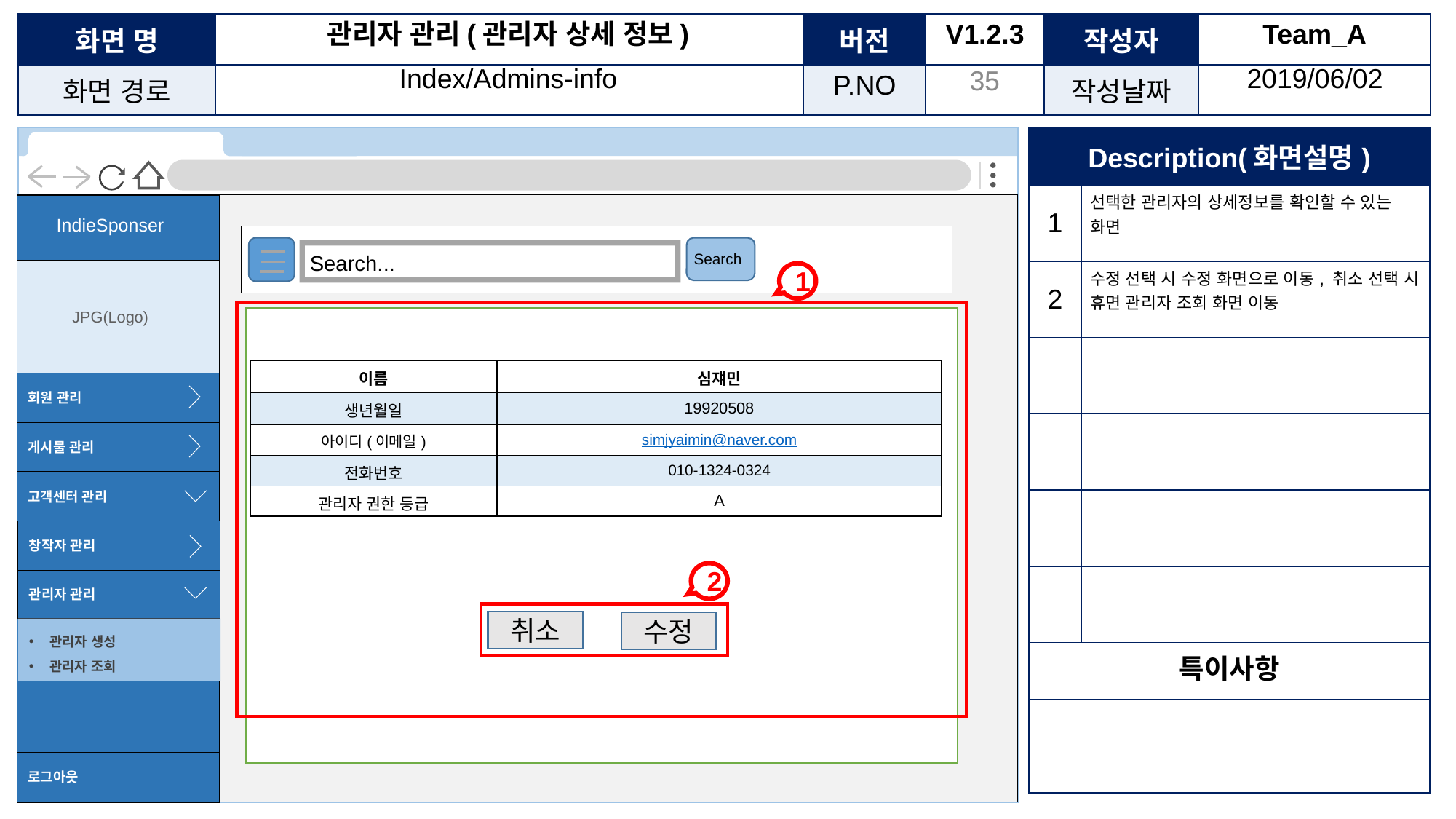

관리자 관리(관리자 상세 정보)
35
Index/Admins-info
2019/06/02

| Description(화면설명) |  |
| --- | --- |
| 1 | 선택한 관리자의 상세정보를 확인할 수 있는 화면 |
| 2 | 수정 선택 시 수정 화면으로 이동, 취소 선택 시 휴면 관리자 조회 화면 이동 |
|  |  |
|  |  |
|  |  |
|  |  |
| 특이사항 |  |
|  |  |

Search

Search...
1

| 이름 | 심쟤민 |
| --- | --- |
| 생년월일 | 19920508 |
| 아이디(이메일) | simjyaimin@naver.com |
| 전화번호 | 010-1324-0324 |
| 관리자 권한 등급 | A |
2

취소
수정